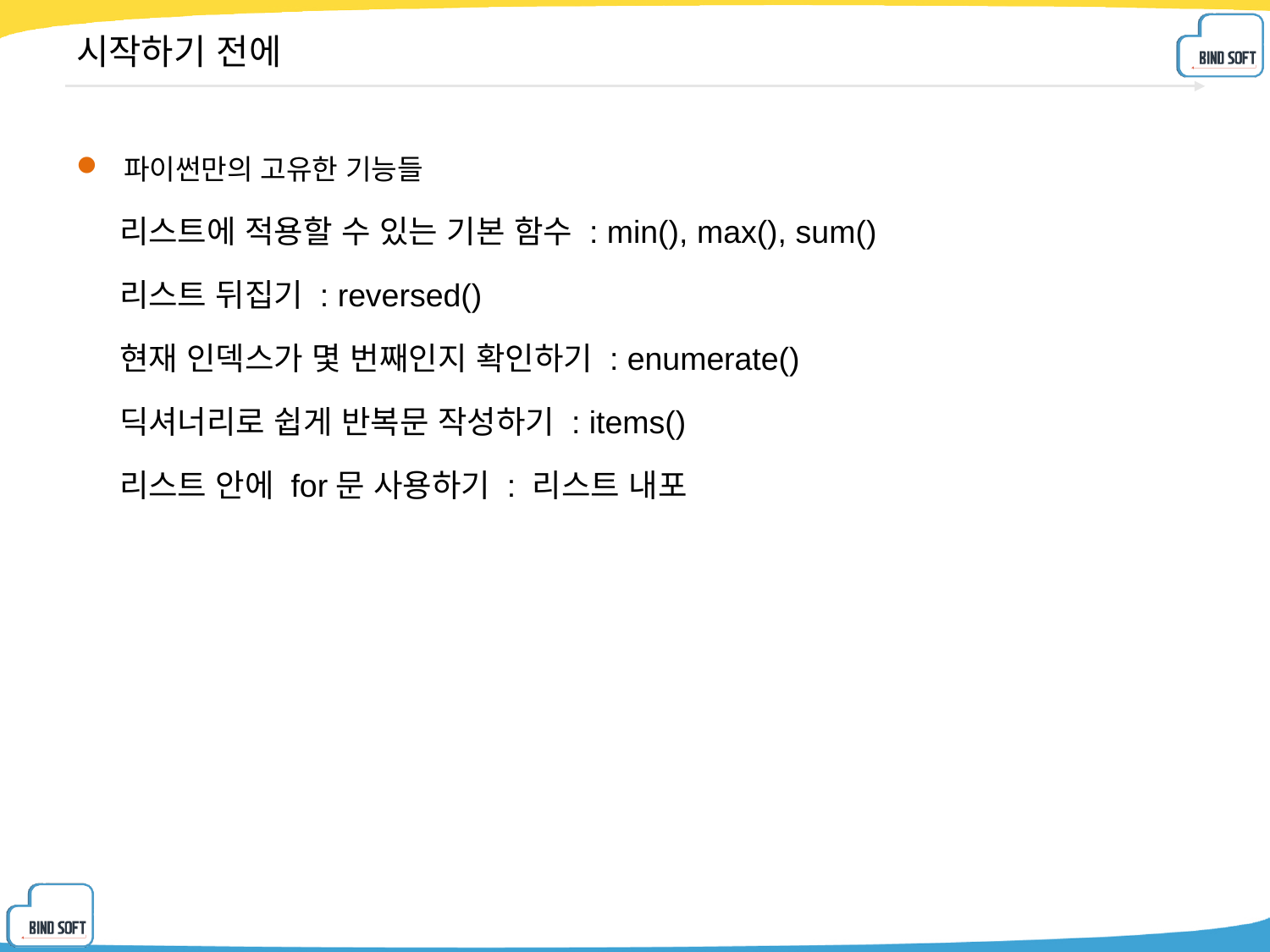

# 시작하기 전에
파이썬만의 고유한 기능들
    리스트에 적용할 수 있는 기본 함수 : min(), max(), sum()
    리스트 뒤집기 : reversed()
    현재 인덱스가 몇 번째인지 확인하기 : enumerate()
    딕셔너리로 쉽게 반복문 작성하기 : items()
    리스트 안에 for문 사용하기 : 리스트 내포